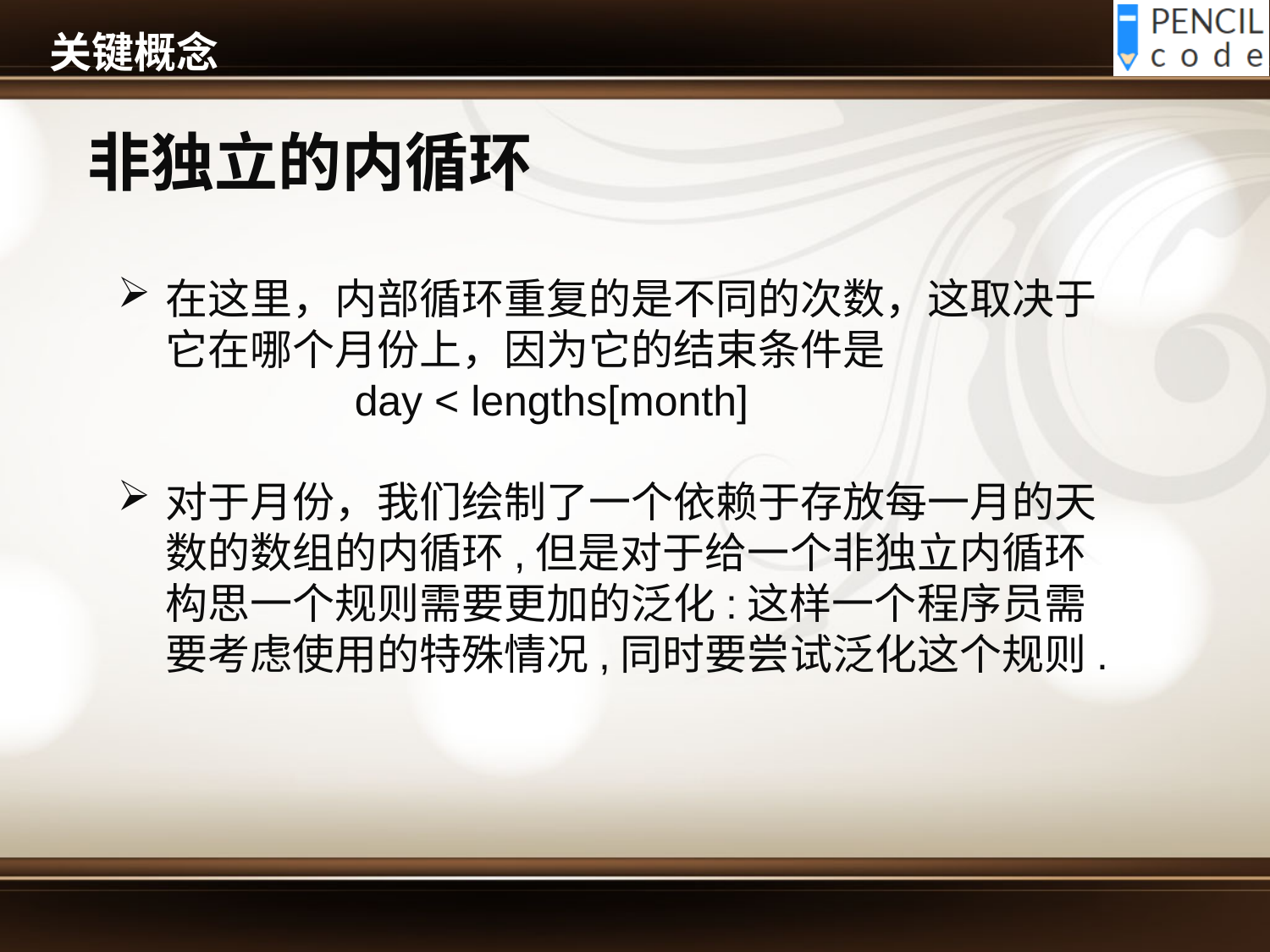

# 关键概念
非独立的内循环
在这里，内部循环重复的是不同的次数，这取决于它在哪个月份上，因为它的结束条件是
                    day < lengths[month]

对于月份，我们绘制了一个依赖于存放每一月的天数的数组的内循环,但是对于给一个非独立内循环构思一个规则需要更加的泛化:这样一个程序员需要考虑使用的特殊情况,同时要尝试泛化这个规则.